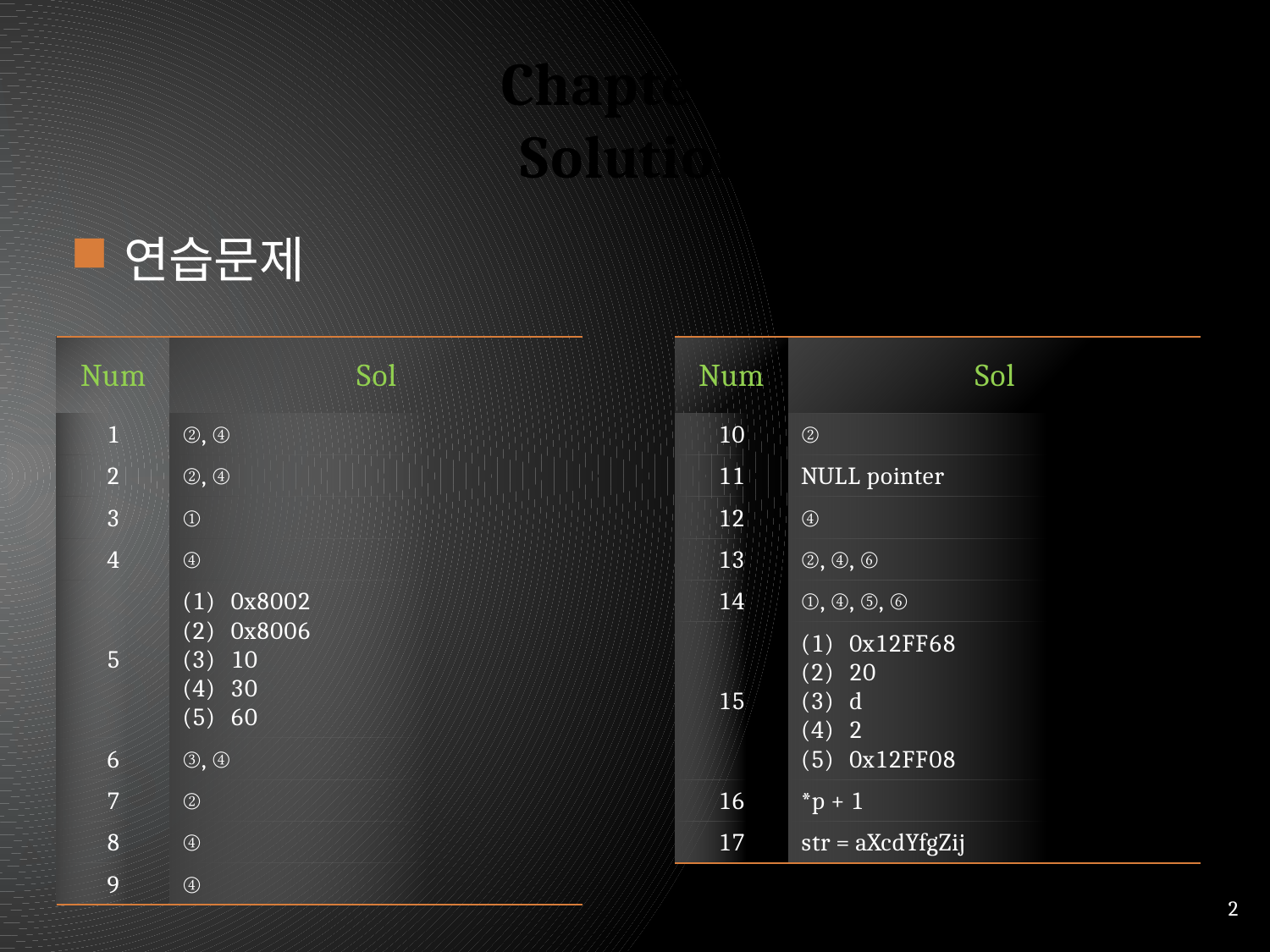

# Chapter 8 Solution
연습문제
| Num | Sol |
| --- | --- |
| 1 | ②, ④ |
| 2 | ②, ④ |
| 3 | ① |
| 4 | ④ |
| 5 | 0x8002 0x8006 10 30 60 |
| 6 | ③, ④ |
| 7 | ② |
| 8 | ④ |
| 9 | ④ |
| Num | Sol |
| --- | --- |
| 10 | ② |
| 11 | NULL pointer |
| 12 | ④ |
| 13 | ②, ④, ⑥ |
| 14 | ①, ④, ⑤, ⑥ |
| 15 | 0x12FF68 20 d 2 0x12FF08 |
| 16 | \*p + 1 |
| 17 | str = aXcdYfgZij |
2